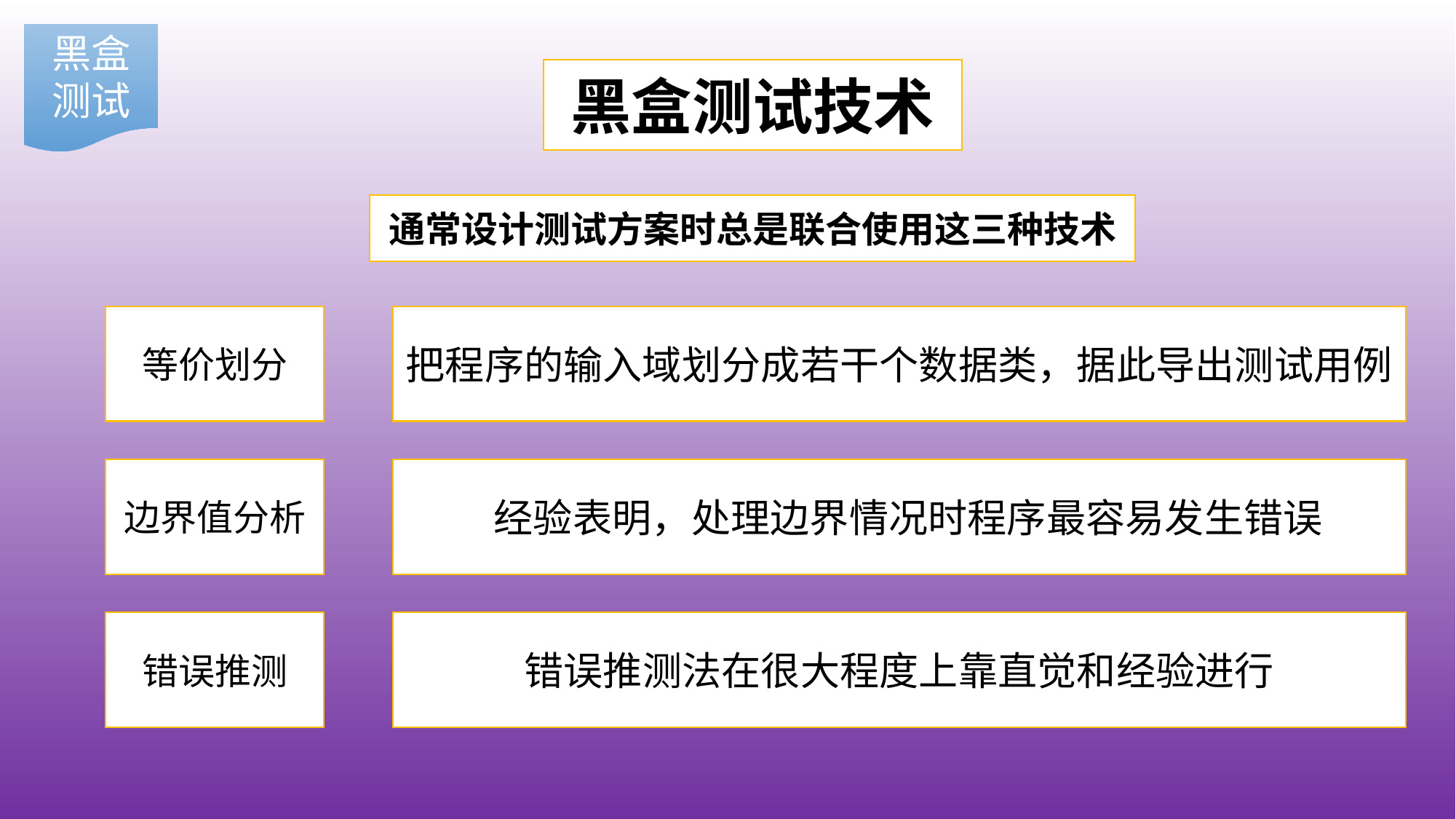

黑盒测试
黑盒测试技术
通常设计测试方案时总是联合使用这三种技术
等价划分
把程序的输入域划分成若干个数据类，据此导出测试用例
边界值分析
 经验表明，处理边界情况时程序最容易发生错误
错误推测
错误推测法在很大程度上靠直觉和经验进行